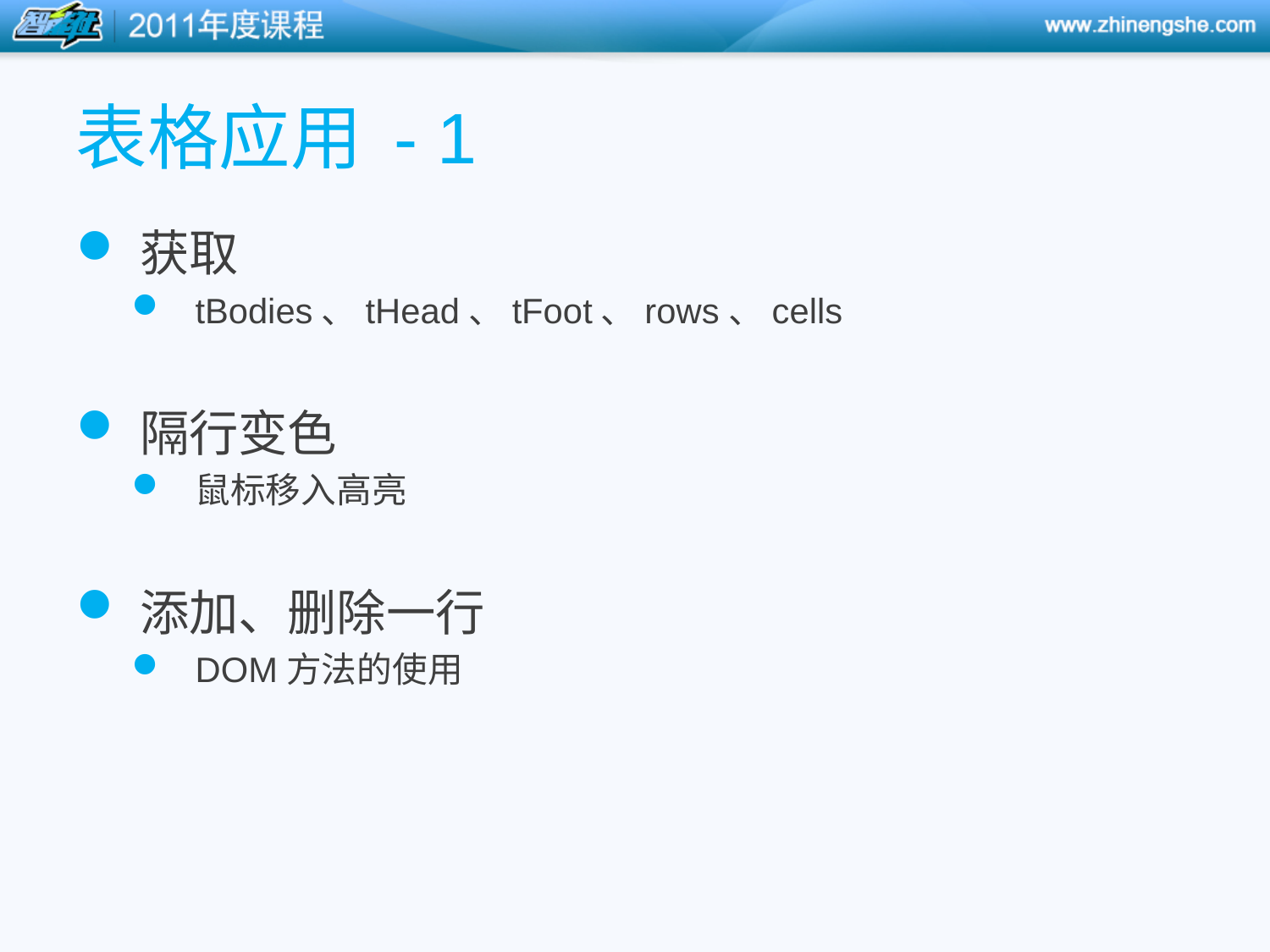

# 表格应用 - 1
获取
tBodies、tHead、tFoot、rows、cells

隔行变色
鼠标移入高亮

添加、删除一行
DOM方法的使用